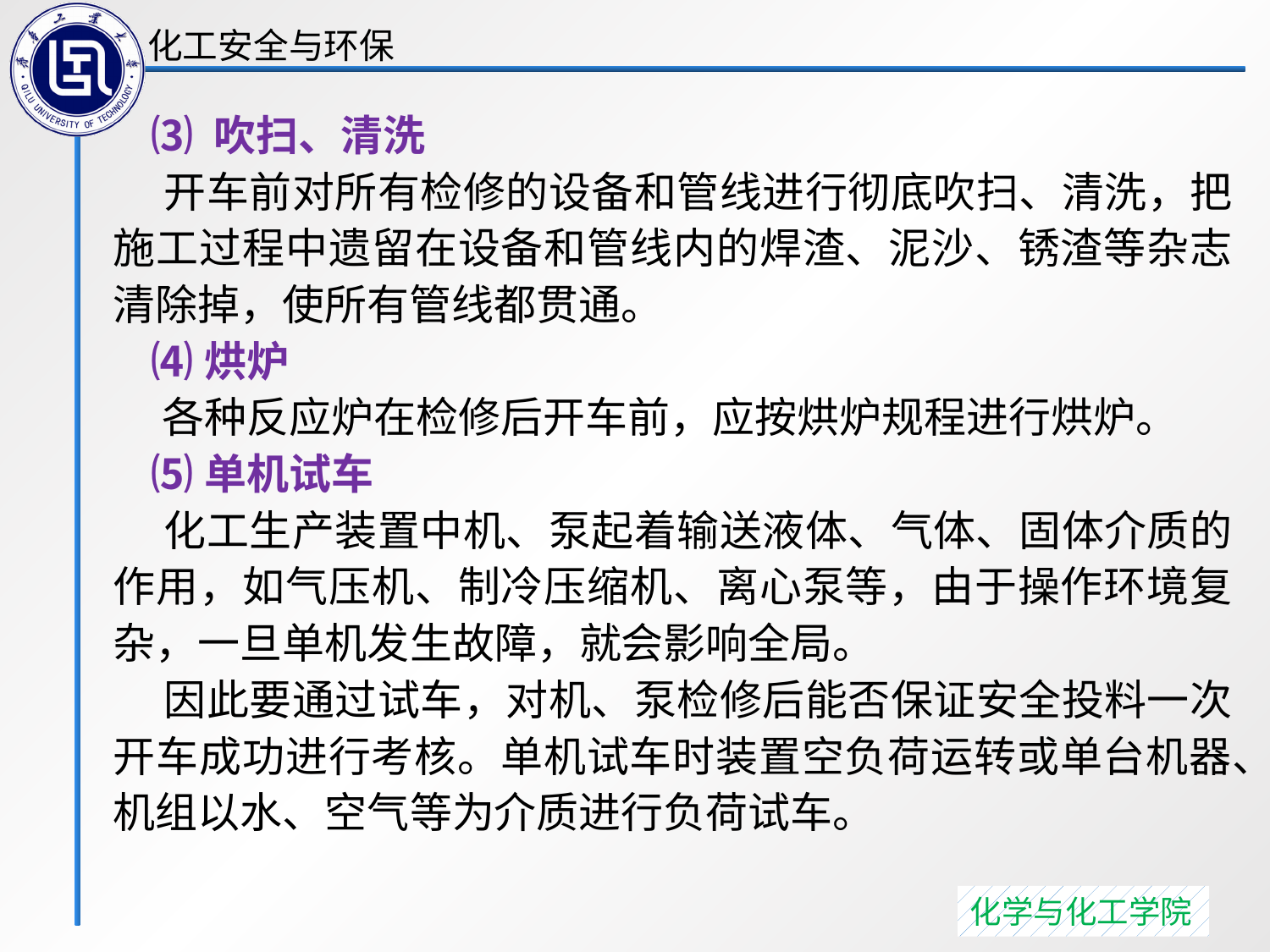

⑶ 吹扫、清洗
    开车前对所有检修的设备和管线进行彻底吹扫、清洗，把施工过程中遗留在设备和管线内的焊渣、泥沙、锈渣等杂志清除掉，使所有管线都贯通。
    ⑷烘炉
    各种反应炉在检修后开车前，应按烘炉规程进行烘炉。
    ⑸单机试车
    化工生产装置中机、泵起着输送液体、气体、固体介质的作用，如气压机、制冷压缩机、离心泵等，由于操作环境复杂，一旦单机发生故障，就会影响全局。
    因此要通过试车，对机、泵检修后能否保证安全投料一次开车成功进行考核。单机试车时装置空负荷运转或单台机器、机组以水、空气等为介质进行负荷试车。